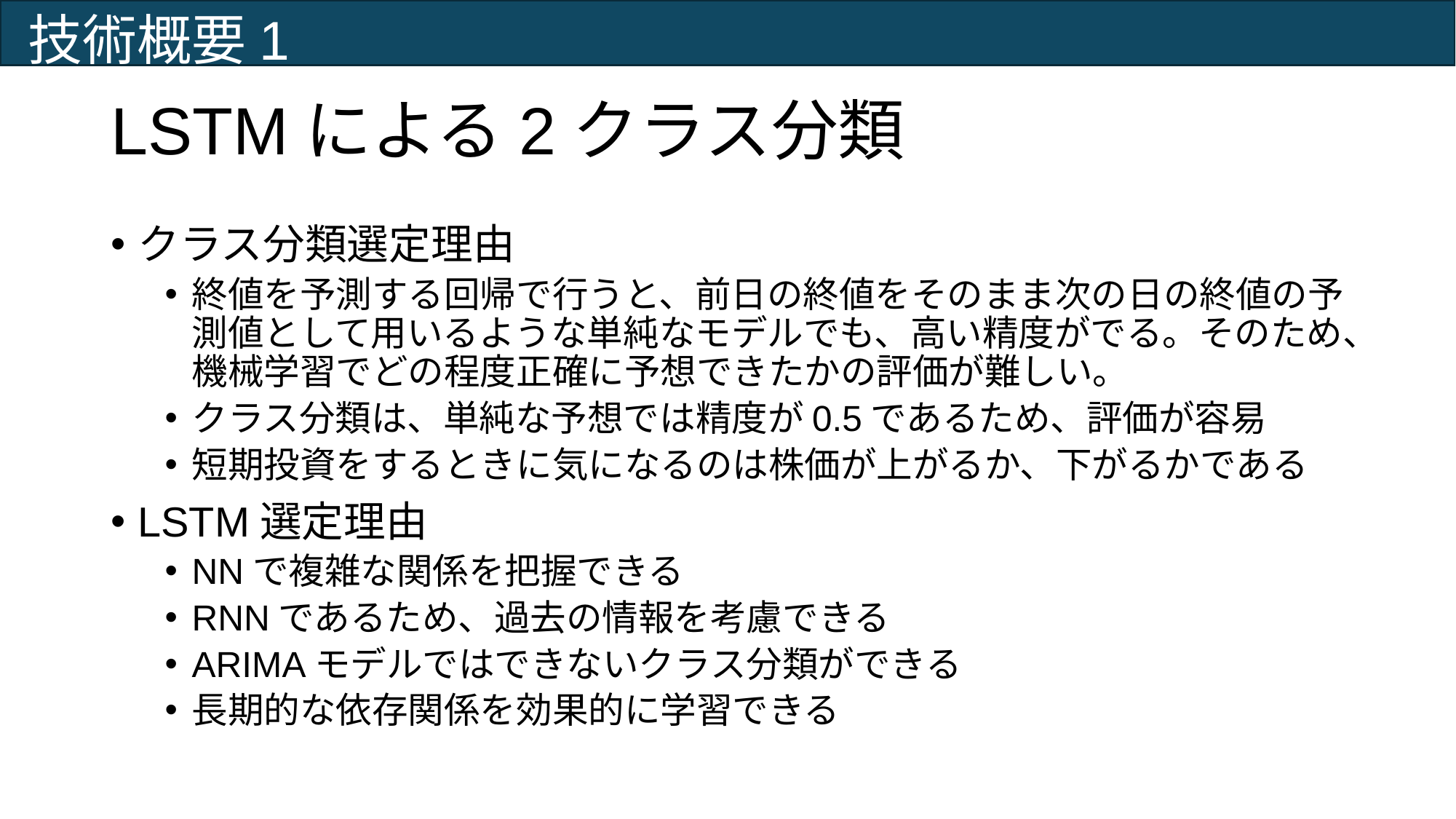

技術概要1
# LSTMによる2クラス分類
クラス分類選定理由
終値を予測する回帰で行うと、前日の終値をそのまま次の日の終値の予測値として用いるような単純なモデルでも、高い精度がでる。そのため、機械学習でどの程度正確に予想できたかの評価が難しい。
クラス分類は、単純な予想では精度が0.5であるため、評価が容易
短期投資をするときに気になるのは株価が上がるか、下がるかである
LSTM選定理由
NNで複雑な関係を把握できる
RNNであるため、過去の情報を考慮できる
ARIMAモデルではできないクラス分類ができる
長期的な依存関係を効果的に学習できる